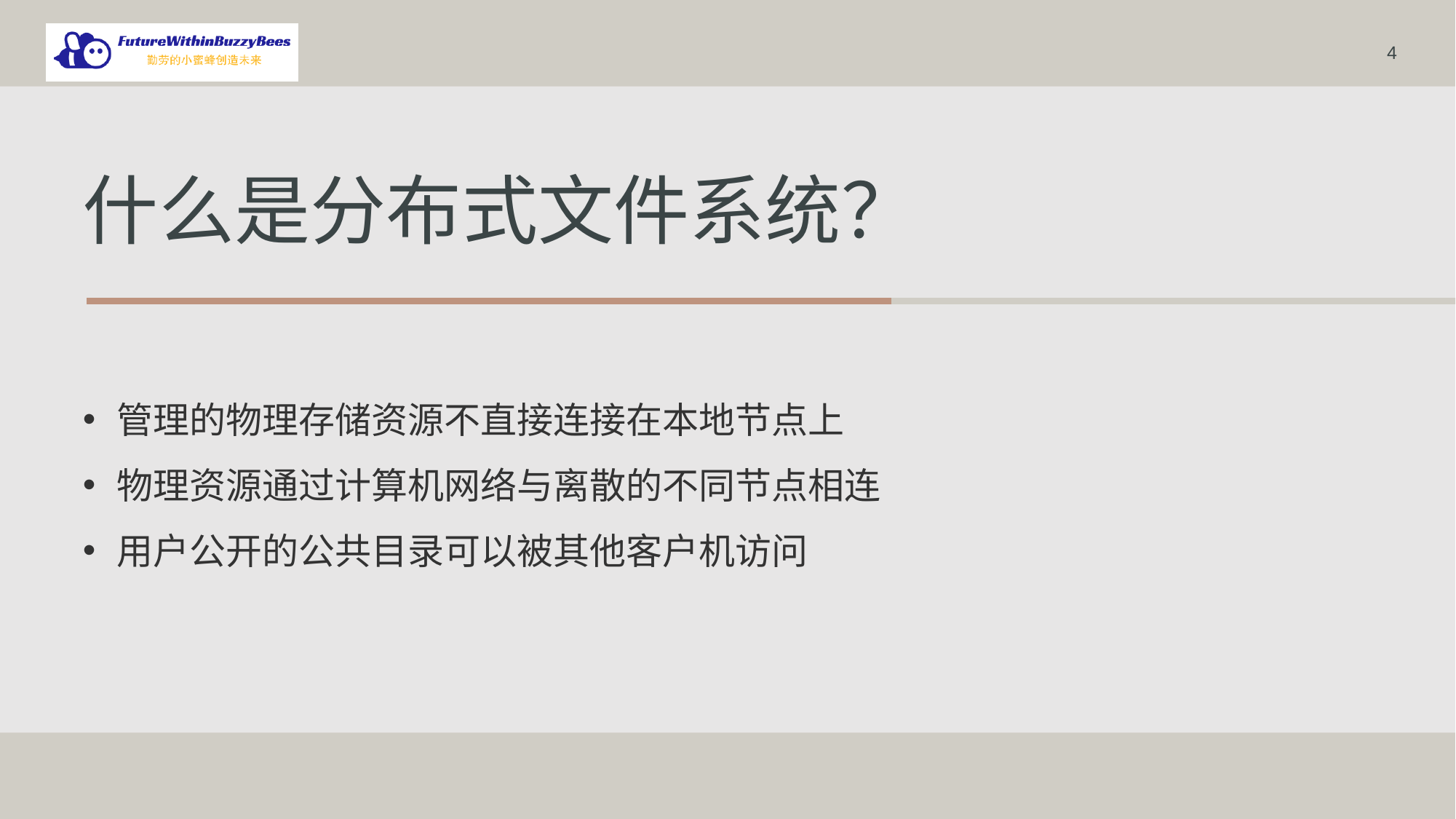

4
# 什么是分布式文件系统？
管理的物理存储资源不直接连接在本地节点上
物理资源通过计算机网络与离散的不同节点相连
用户公开的公共目录可以被其他客户机访问